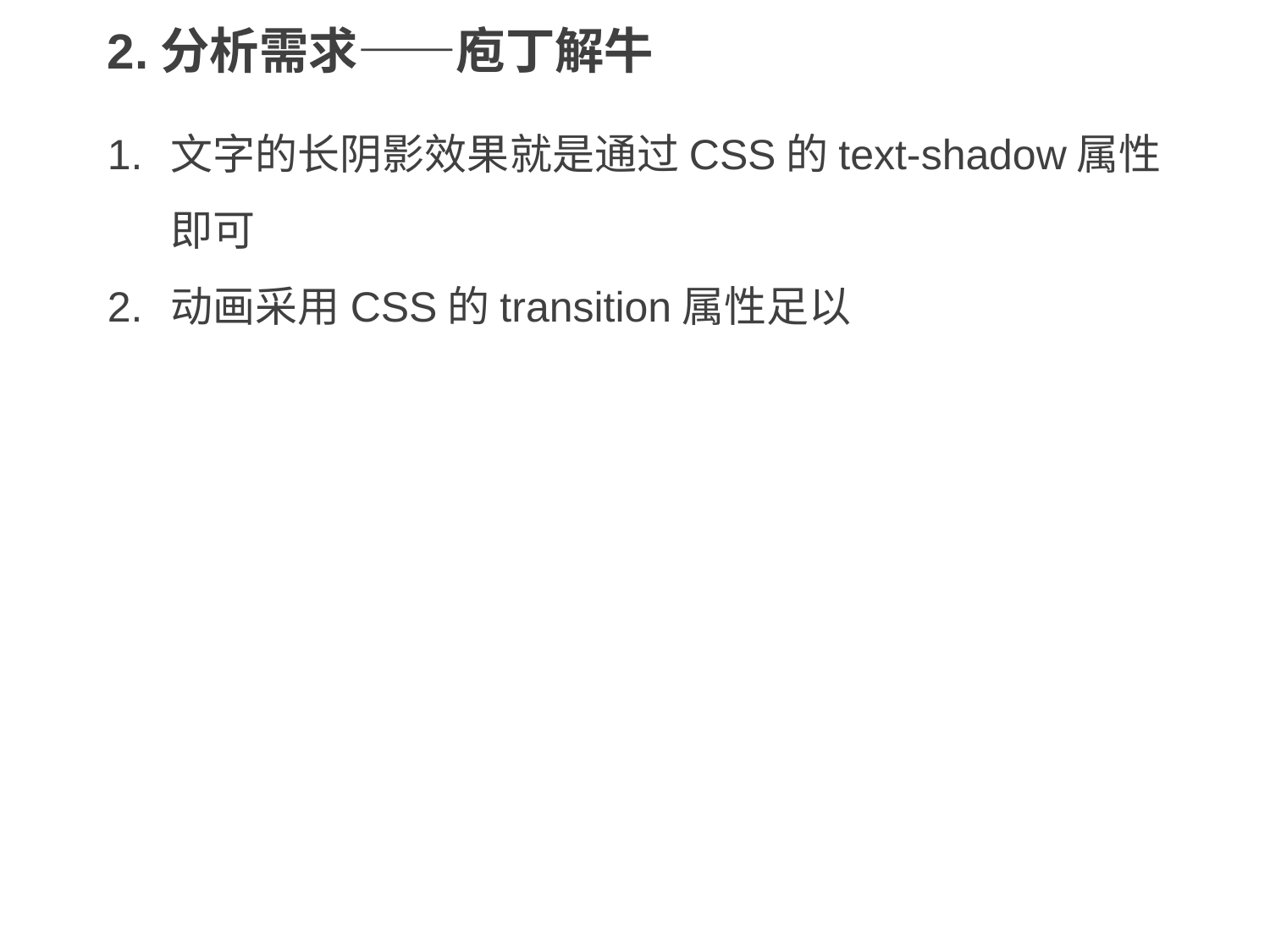

2.分析需求——庖丁解牛
文字的长阴影效果就是通过CSS的text-shadow属性即可
动画采用CSS的transition属性足以